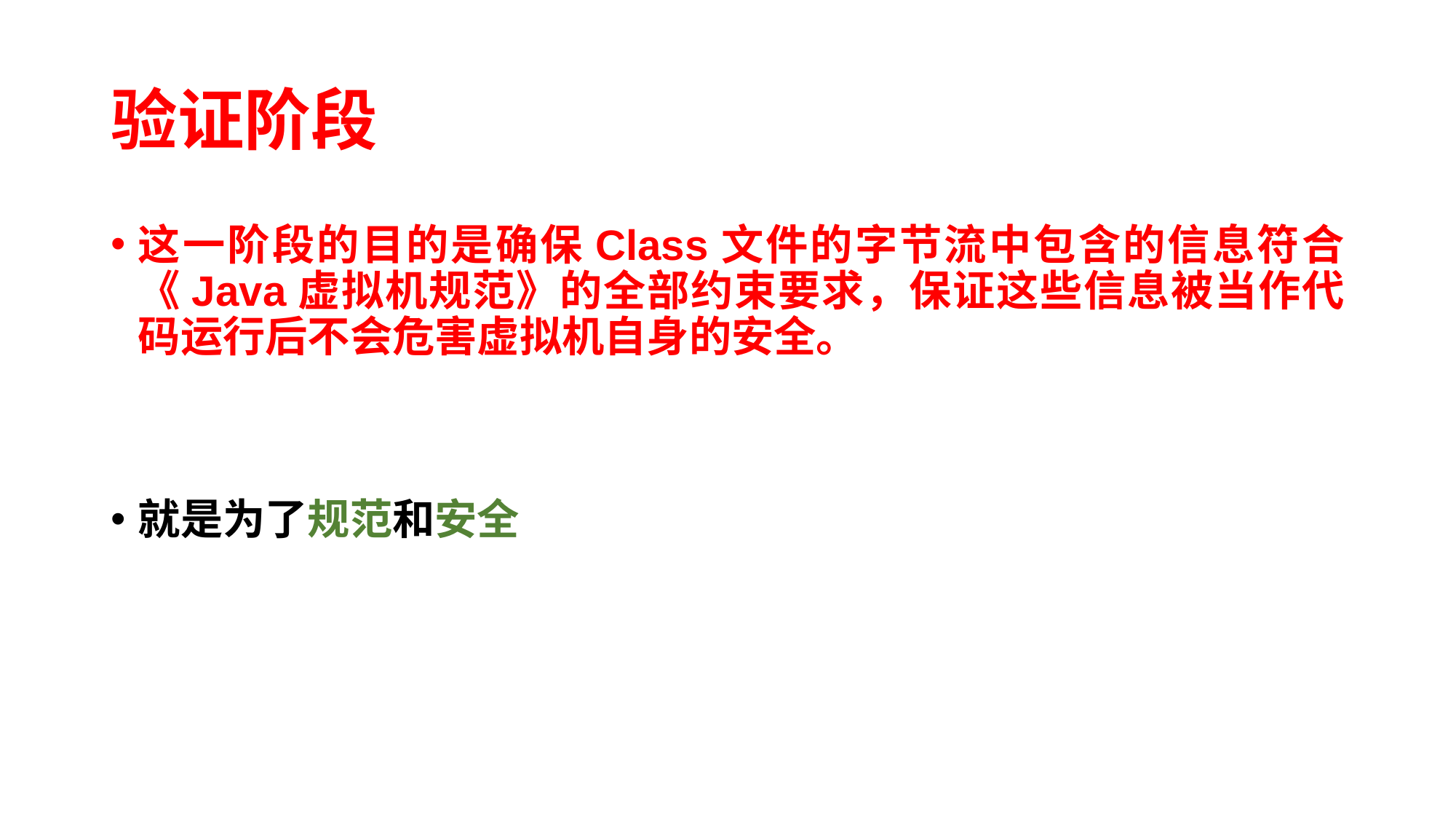

# 验证阶段
这一阶段的目的是确保Class文件的字节流中包含的信息符合《Java虚拟机规范》的全部约束要求，保证这些信息被当作代码运行后不会危害虚拟机自身的安全。

就是为了规范和安全